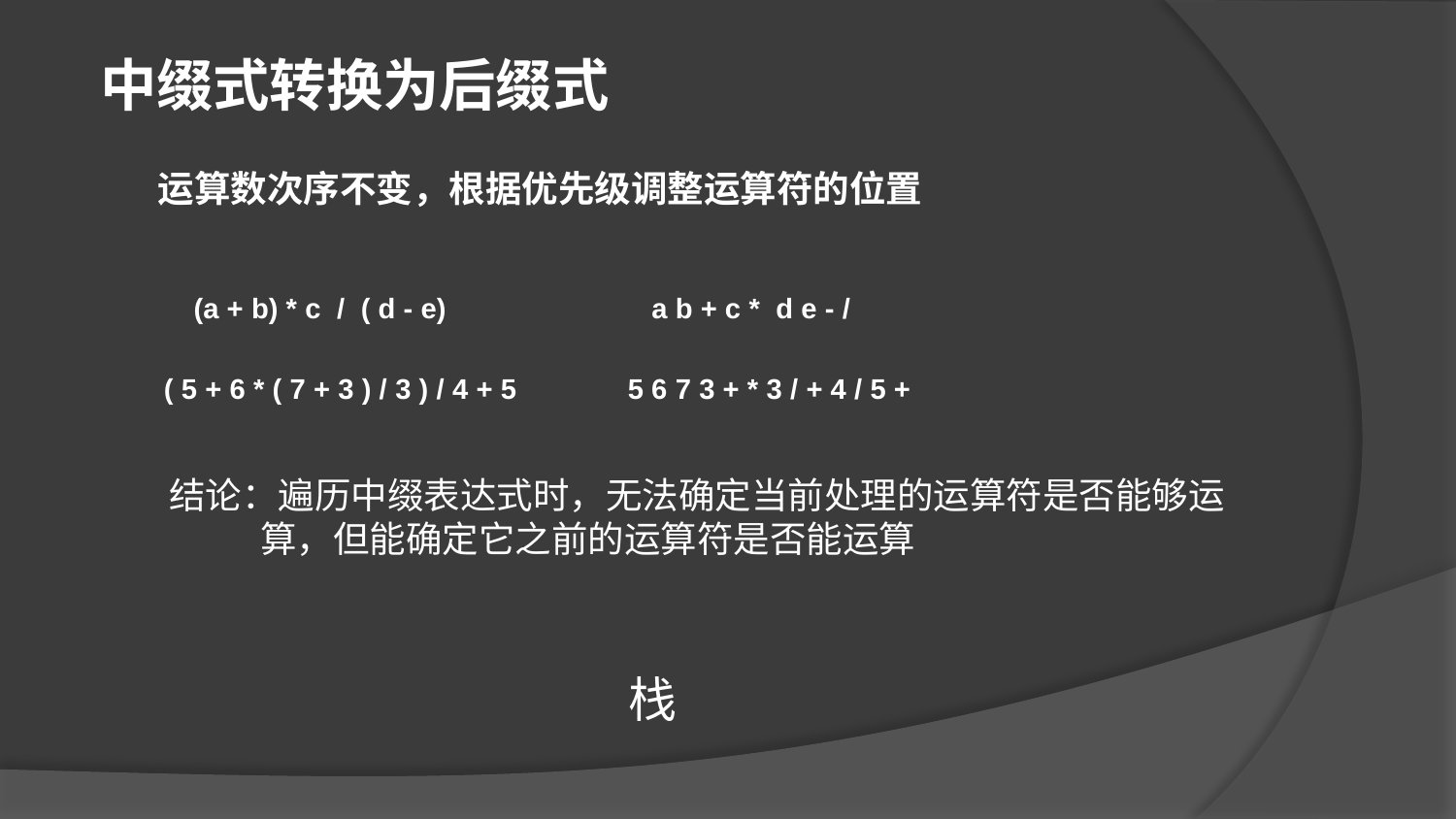

中缀式转换为后缀式
运算数次序不变，根据优先级调整运算符的位置
 (a + b) * c  /  ( d - e)
a b + c *  d e - /
( 5 + 6 * ( 7 + 3 ) / 3 ) / 4 + 5
5 6 7 3 + * 3 / + 4 / 5 +
结论：遍历中缀表达式时，无法确定当前处理的运算符是否能够运
          算，但能确定它之前的运算符是否能运算
栈